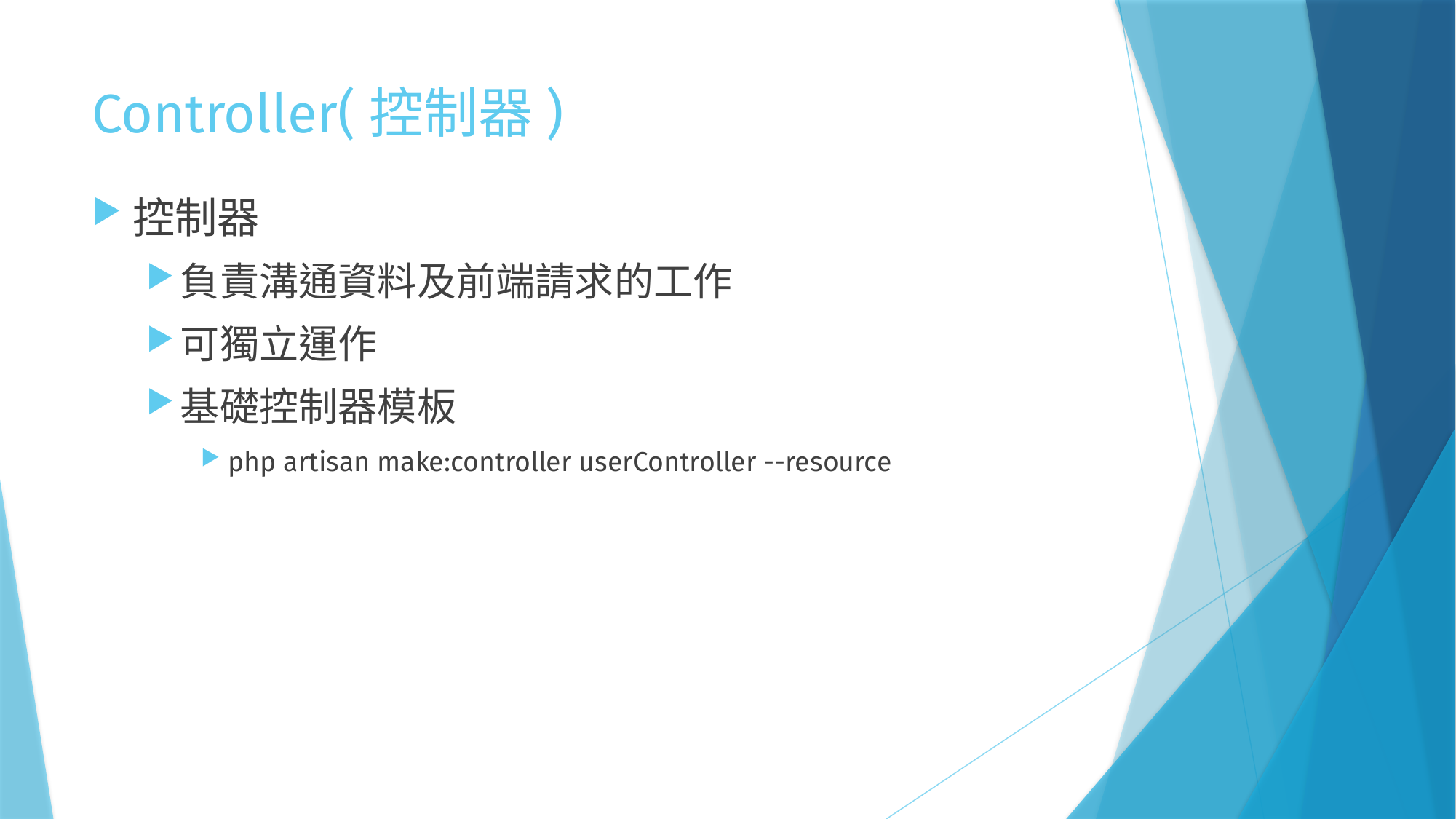

# Controller(控制器)
控制器
負責溝通資料及前端請求的工作
可獨立運作
基礎控制器模板
php artisan make:controller userController --resource